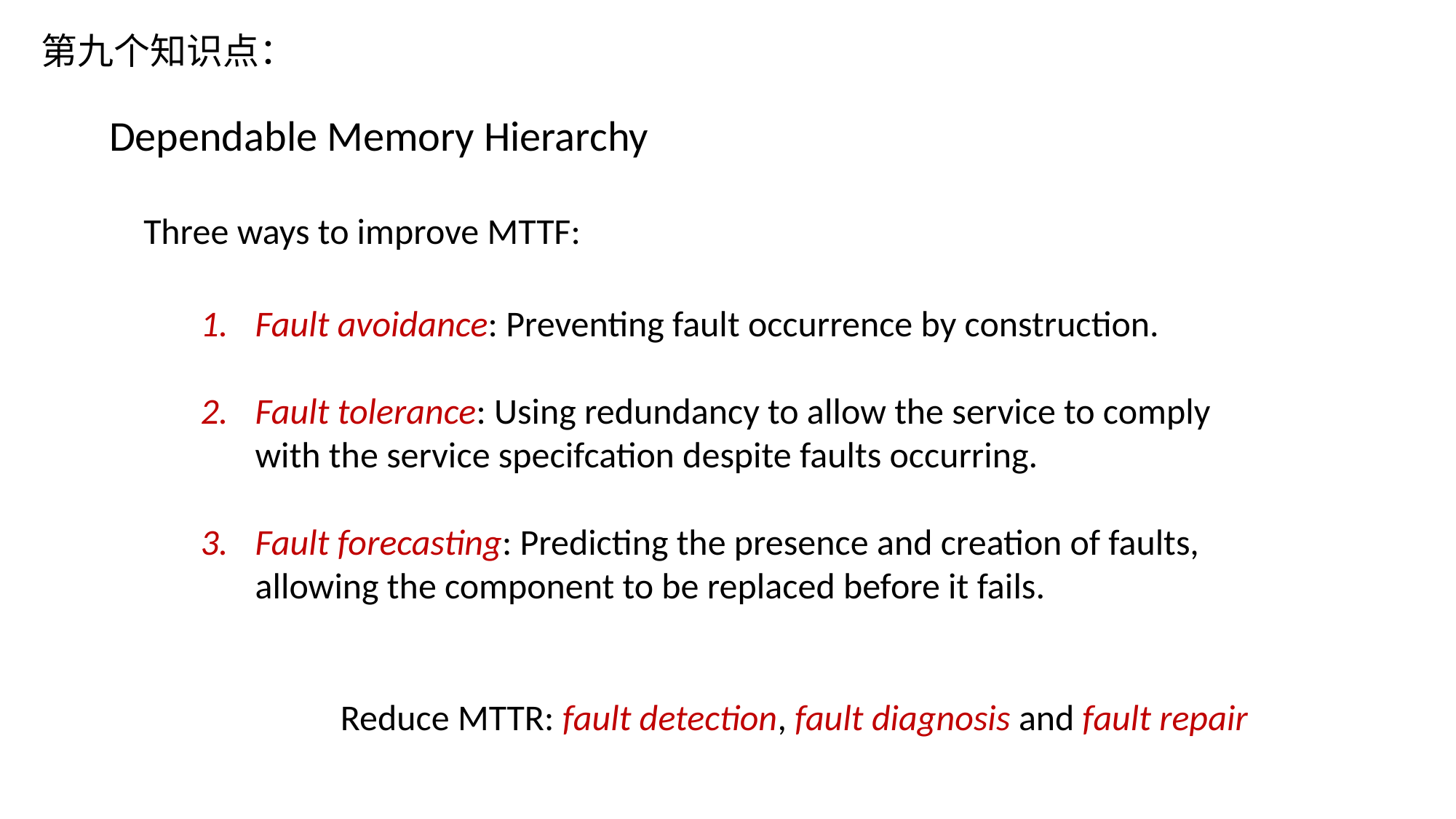

第九个知识点：
Dependable Memory Hierarchy
Three ways to improve MTTF:
Fault avoidance: Preventing fault occurrence by construction.

Fault tolerance: Using redundancy to allow the service to comply with the service specifcation despite faults occurring.

Fault forecasting: Predicting the presence and creation of faults, allowing the component to be replaced before it fails.
Reduce MTTR: fault detection, fault diagnosis and fault repair